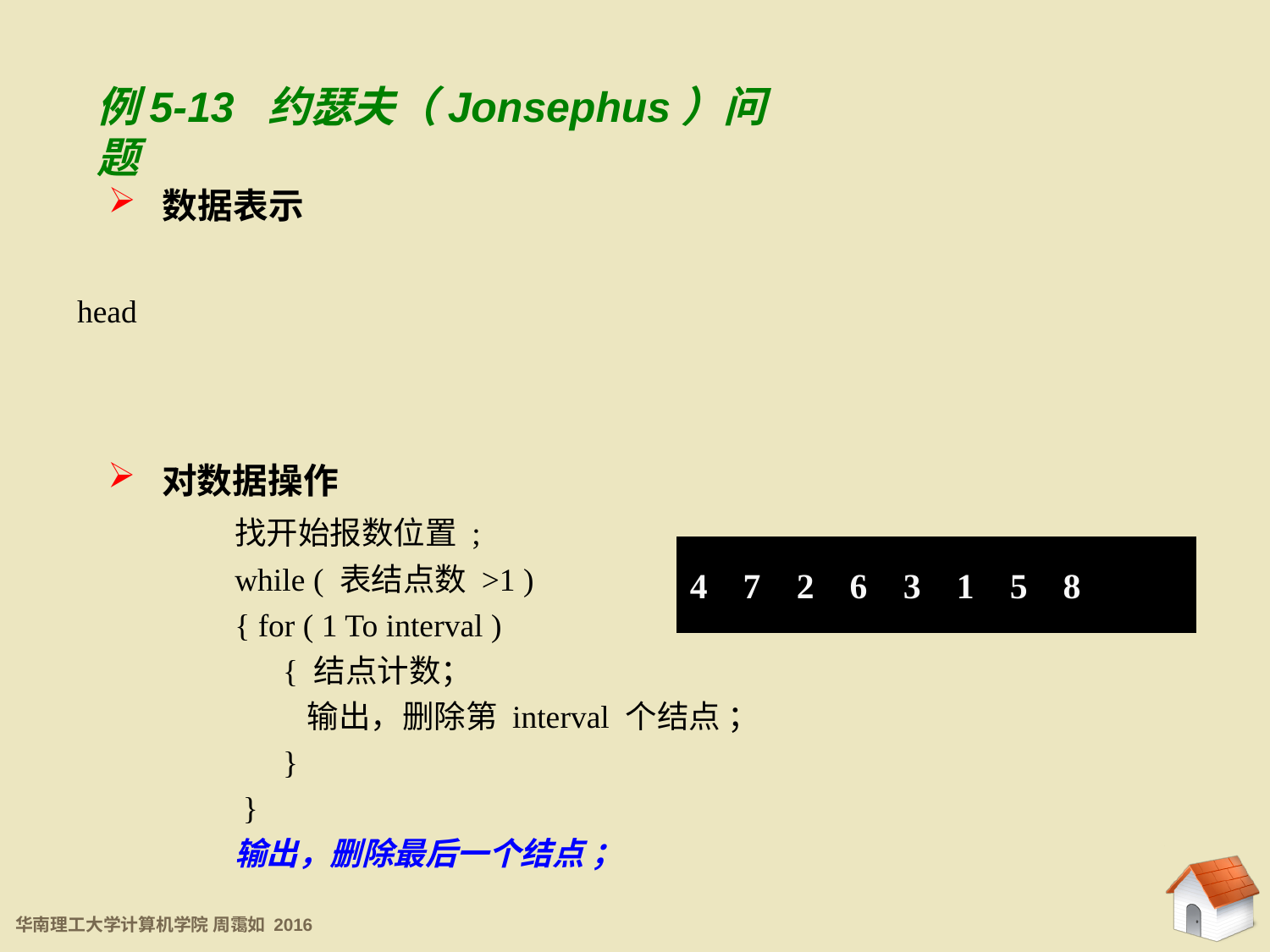

5.3 链表
例5-13  约瑟夫（Jonsephus）问题
  数据表示
interval=3

p

head

 1

 2

 3

 4

 5

 6

 7

 8

  对数据操作
	找开始报数位置 ;
	while ( 表结点数 >1 )
	{ for ( 1 To interval )
	      { 结点计数；
	         输出，删除第 interval 个结点 ；
	      }
	 }
	输出，删除最后一个结点 ；
4    7    2    6    3    1    5    8